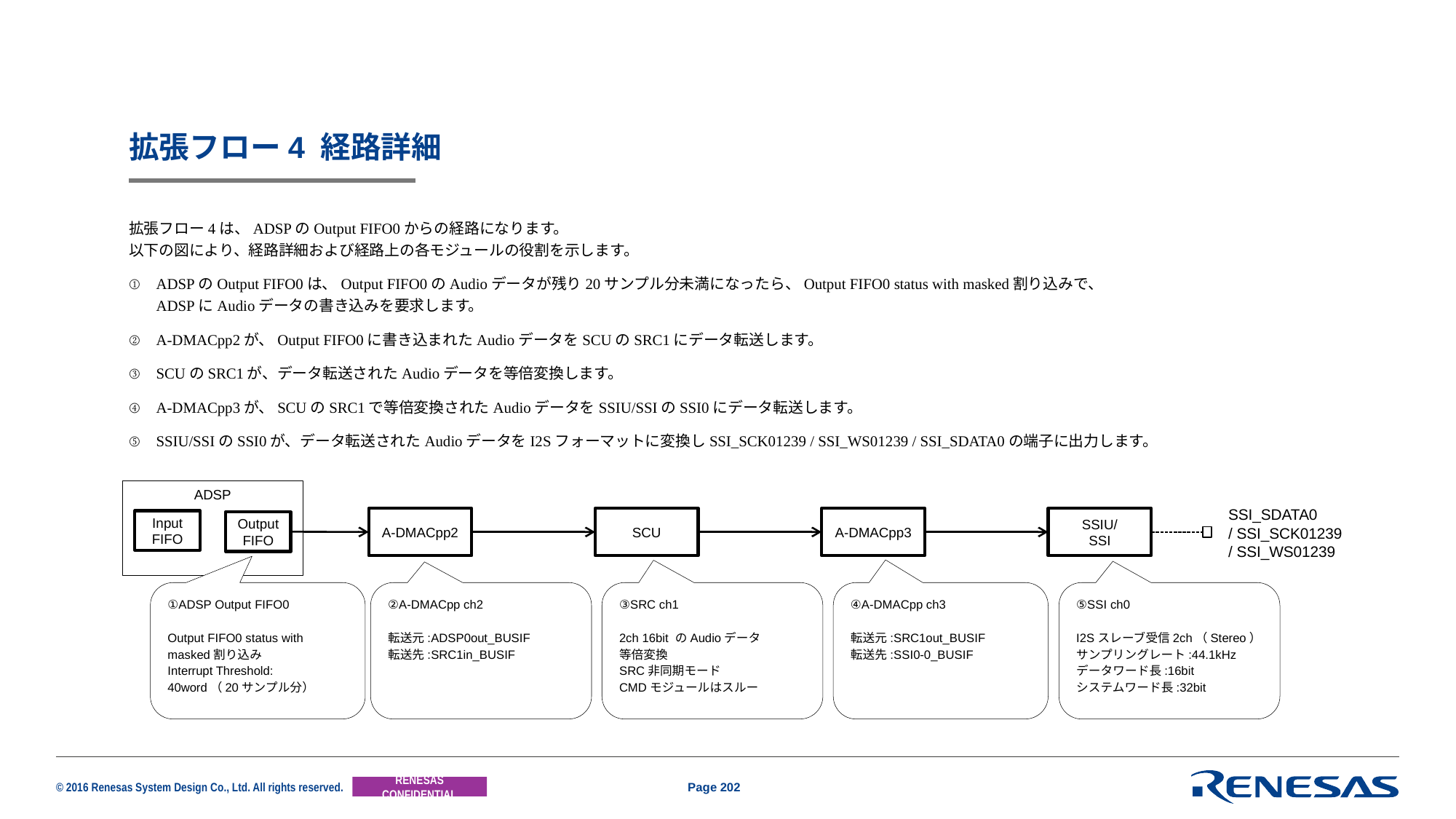

# 拡張フロー4 経路詳細
拡張フロー4は、ADSPのOutput FIFO0からの経路になります。
以下の図により、経路詳細および経路上の各モジュールの役割を示します。
ADSPのOutput FIFO0は、Output FIFO0のAudioデータが残り20サンプル分未満になったら、Output FIFO0 status with masked割り込みで、
ADSPにAudioデータの書き込みを要求します。
A-DMACpp2が、Output FIFO0に書き込まれたAudioデータをSCUのSRC1にデータ転送します。
SCUのSRC1が、データ転送されたAudioデータを等倍変換します。
A-DMACpp3が、SCUのSRC1で等倍変換されたAudioデータをSSIU/SSIのSSI0にデータ転送します。
SSIU/SSIのSSI0が、データ転送されたAudioデータをI2Sフォーマットに変換しSSI_SCK01239 / SSI_WS01239 / SSI_SDATA0の端子に出力します。
ADSP
Input FIFO
Output FIFO
SSI_SDATA0
/ SSI_SCK01239
/ SSI_WS01239
A-DMACpp2
SCU
A-DMACpp3
SSIU/
SSI

①ADSP Output FIFO0

Output FIFO0 status with masked割り込み
Interrupt Threshold:
40word（20サンプル分）
②A-DMACpp ch2

転送元:ADSP0out_BUSIF
転送先:SRC1in_BUSIF
③SRC ch1

2ch 16bit のAudioデータ
等倍変換
SRC非同期モード
CMDモジュールはスルー
④A-DMACpp ch3

転送元:SRC1out_BUSIF
転送先:SSI0-0_BUSIF
⑤SSI ch0

I2Sスレーブ受信2ch（Stereo）
サンプリングレート:44.1kHz
データワード長:16bit
システムワード長:32bit
Page 202